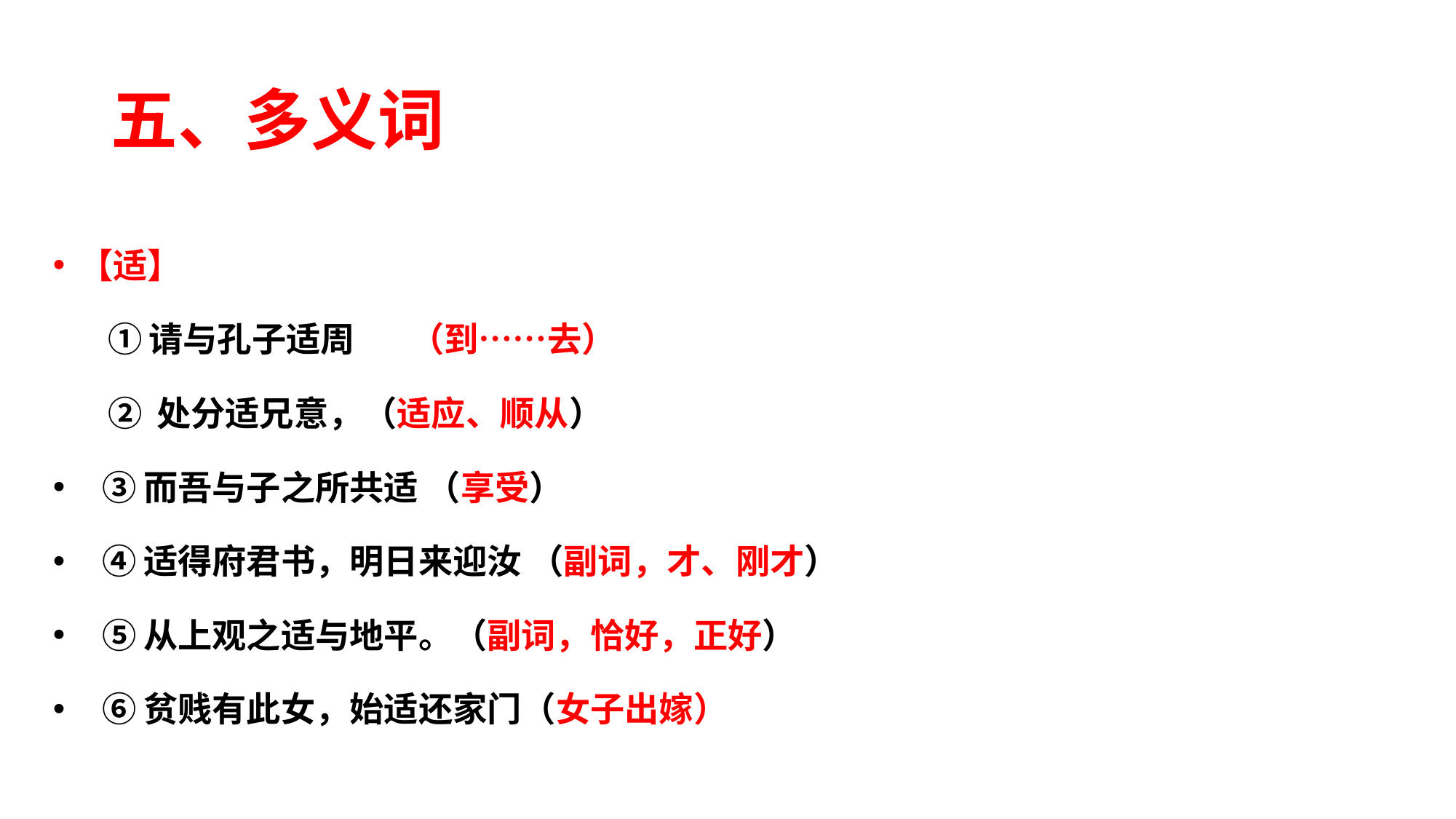

# 五、多义词
【适】
       ①请与孔子适周       （到……去）
       ② 处分适兄意，（适应、顺从）
   ③而吾与子之所共适 （享受）
   ④适得府君书，明日来迎汝 （副词，才、刚才）
   ⑤从上观之适与地平。（副词，恰好，正好）
   ⑥贫贱有此女，始适还家门（女子出嫁）